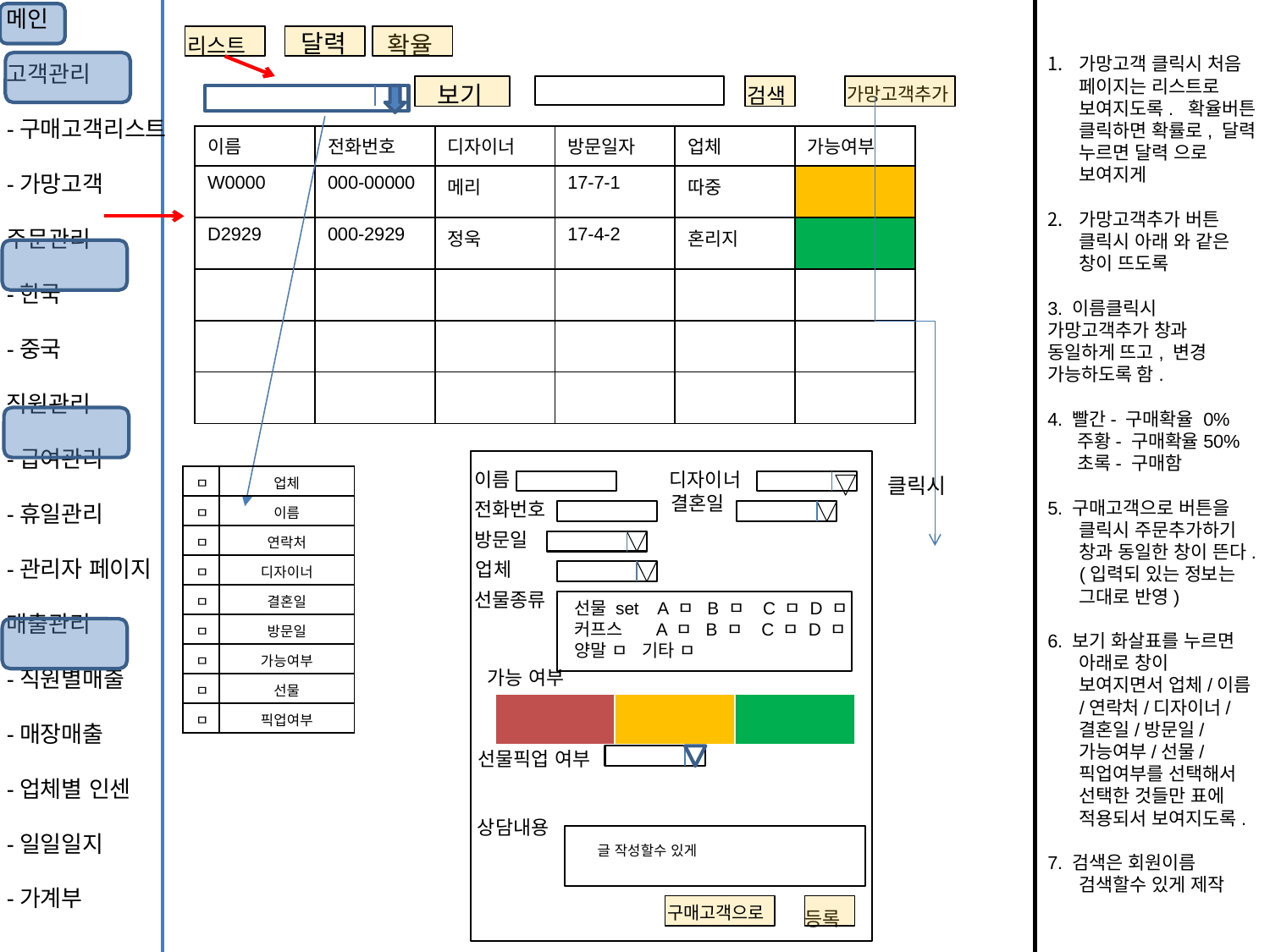

메인

고객관리

-구매고객리스트

-가망고객

주문관리

-한국

-중국

직원관리

-급여관리

-휴일관리

-관리자 페이지

매출관리

-직원별매출

-매장매출

-업체별 인센

-일일일지

-가계부

달력
확율
리스트

가망고객 클릭시 처음 페이지는 리스트로 보여지도록.  확율버튼 클릭하면 확률로, 달력 누르면 달력 으로 보여지게

가망고객추가 버튼 클릭시 아래 와 같은 창이 뜨도록

3. 이름클릭시 가망고객추가 창과 동일하게 뜨고, 변경 가능하도록 함.

4. 빨간- 구매확율 0%
     주황- 구매확율50%
     초록- 구매함

5. 구매고객으로 버튼을 클릭시 주문추가하기 창과 동일한 창이 뜬다. (입력되 있는 정보는 그대로 반영)

6. 보기 화살표를 누르면 아래로 창이 보여지면서 업체/이름/연락처/디자이너/결혼일/방문일/가능여부/선물/픽업여부를 선택해서 선택한 것들만 표에 적용되서 보여지도록.

7. 검색은 회원이름 검색할수 있게 제작
보기

검색

가망고객추가

| 이름 | 전화번호 | 디자이너 | 방문일자 | 업체 | 가능여부 |
| --- | --- | --- | --- | --- | --- |
| W0000 | 000-00000 | 메리 | 17-7-1 | 따중 |  |
| D2929 | 000-2929 | 정욱 | 17-4-2 | 혼리지 |  |
|  |  |  |  |  |  |
|  |  |  |  |  |  |
|  |  |  |  |  |  |

디자이너

결혼일

방문일

업체
선물종류

이름

전화번호

선물 set    A ㅁ  B ㅁ   C ㅁ D ㅁ
커프스      A ㅁ  B ㅁ   C ㅁ D ㅁ
양말 ㅁ   기타 ㅁ
등록
| ㅁ | 업체 |
| --- | --- |
| ㅁ | 이름 |
| ㅁ | 연락처 |
| ㅁ | 디자이너 |
| ㅁ | 결혼일 |
| ㅁ | 방문일 |
| ㅁ | 가능여부 |
| ㅁ | 선물 |
| ㅁ | 픽업여부 |
클릭시
가능 여부
|  |  |  |
| --- | --- | --- |
 선물픽업 여부

상담내용

글 작성할수 있게
구매고객으로